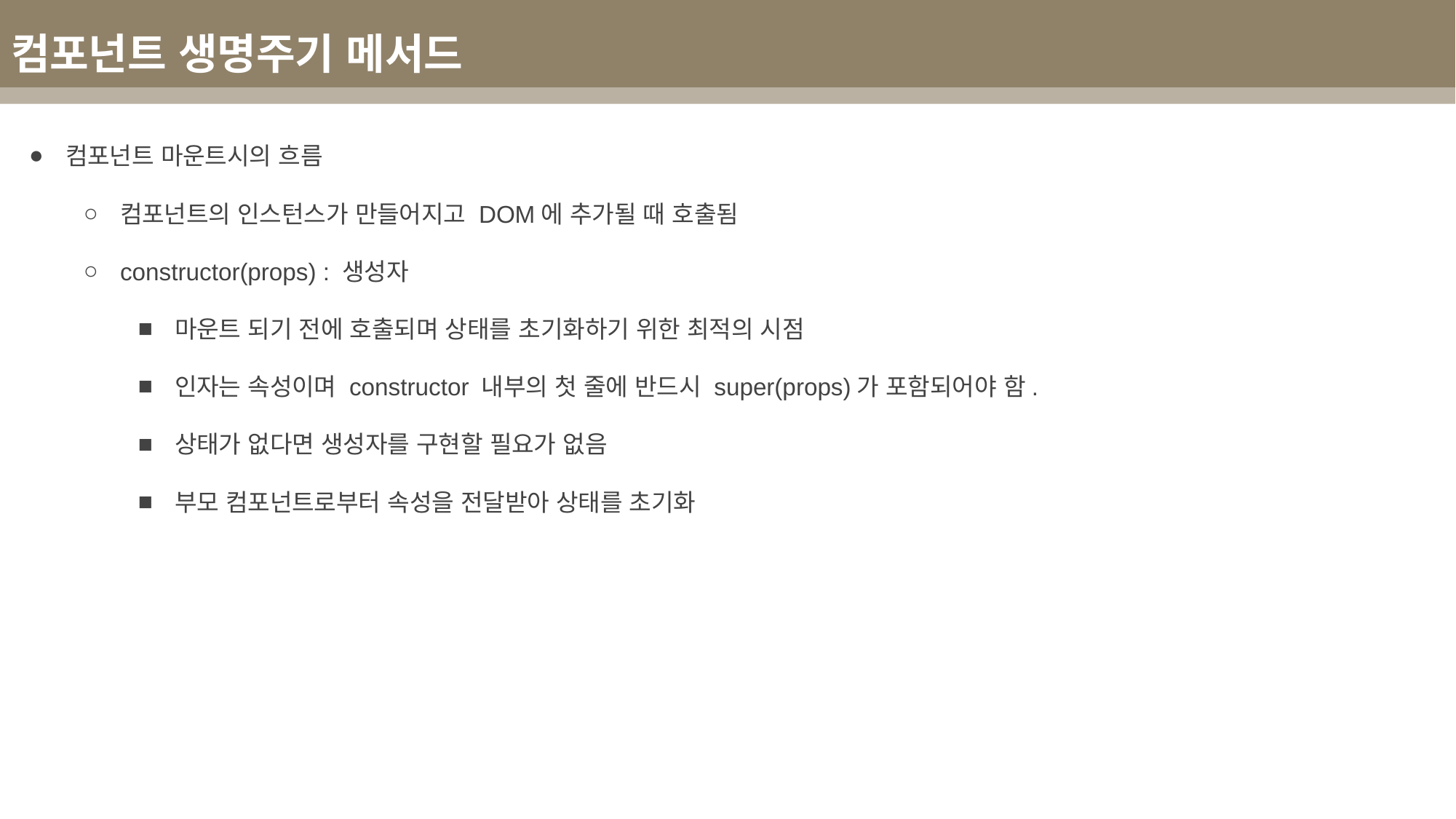

컴포넌트 생명주기 메서드
컴포넌트 마운트시의 흐름
컴포넌트의 인스턴스가 만들어지고 DOM에 추가될 때 호출됨
constructor(props) : 생성자
마운트 되기 전에 호출되며 상태를 초기화하기 위한 최적의 시점
인자는 속성이며 constructor 내부의 첫 줄에 반드시 super(props)가 포함되어야 함.
상태가 없다면 생성자를 구현할 필요가 없음
부모 컴포넌트로부터 속성을 전달받아 상태를 초기화